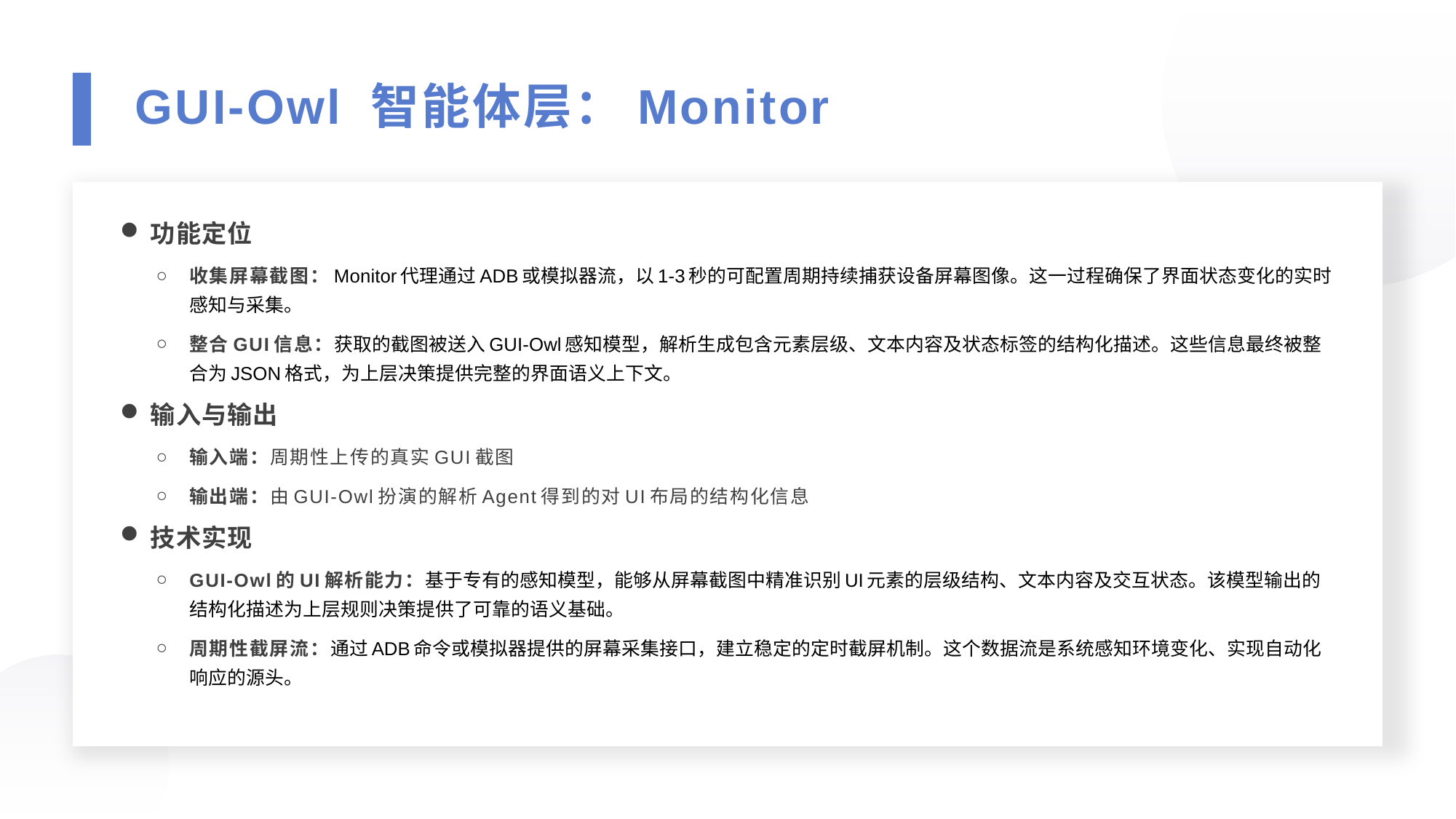

GUI-Owl 智能体层：Monitor

功能定位
收集屏幕截图：Monitor代理通过ADB或模拟器流，以1-3秒的可配置周期持续捕获设备屏幕图像。这一过程确保了界面状态变化的实时感知与采集。
整合GUI信息：获取的截图被送入GUI-Owl感知模型，解析生成包含元素层级、文本内容及状态标签的结构化描述。这些信息最终被整合为JSON格式，为上层决策提供完整的界面语义上下文。
输入与输出
输入端：周期性上传的真实GUI截图
输出端：由GUI-Owl扮演的解析Agent得到的对UI布局的结构化信息
技术实现
GUI-Owl的UI解析能力：基于专有的感知模型，能够从屏幕截图中精准识别UI元素的层级结构、文本内容及交互状态。该模型输出的结构化描述为上层规则决策提供了可靠的语义基础。
周期性截屏流：通过ADB命令或模拟器提供的屏幕采集接口，建立稳定的定时截屏机制。这个数据流是系统感知环境变化、实现自动化响应的源头。